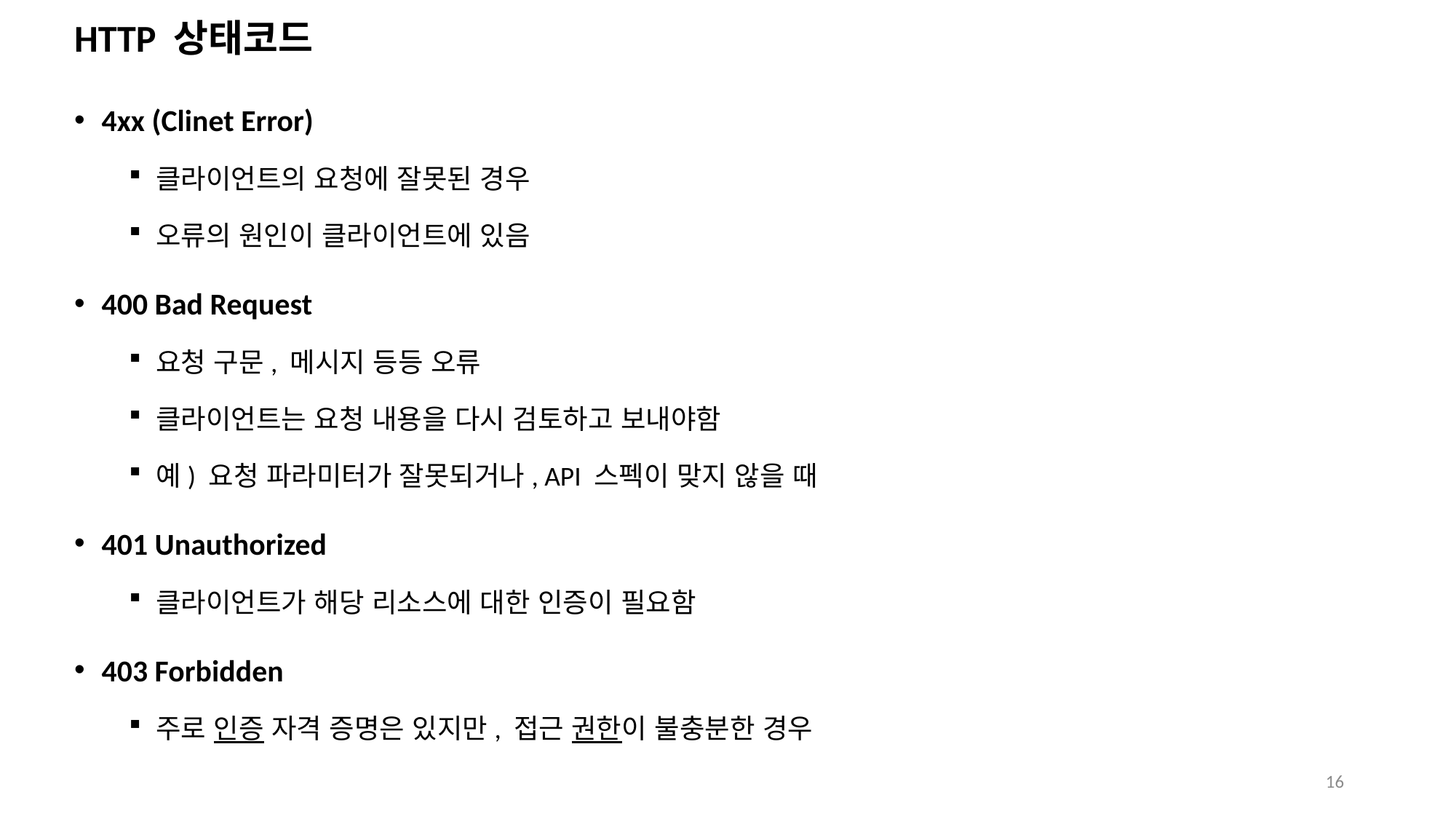

# HTTP 상태코드
4xx (Clinet Error)
클라이언트의 요청에 잘못된 경우
오류의 원인이 클라이언트에 있음
400 Bad Request
요청 구문, 메시지 등등 오류
클라이언트는 요청 내용을 다시 검토하고 보내야함
예) 요청 파라미터가 잘못되거나, API 스펙이 맞지 않을 때
401 Unauthorized
클라이언트가 해당 리소스에 대한 인증이 필요함
403 Forbidden
주로 인증 자격 증명은 있지만, 접근 권한이 불충분한 경우

16